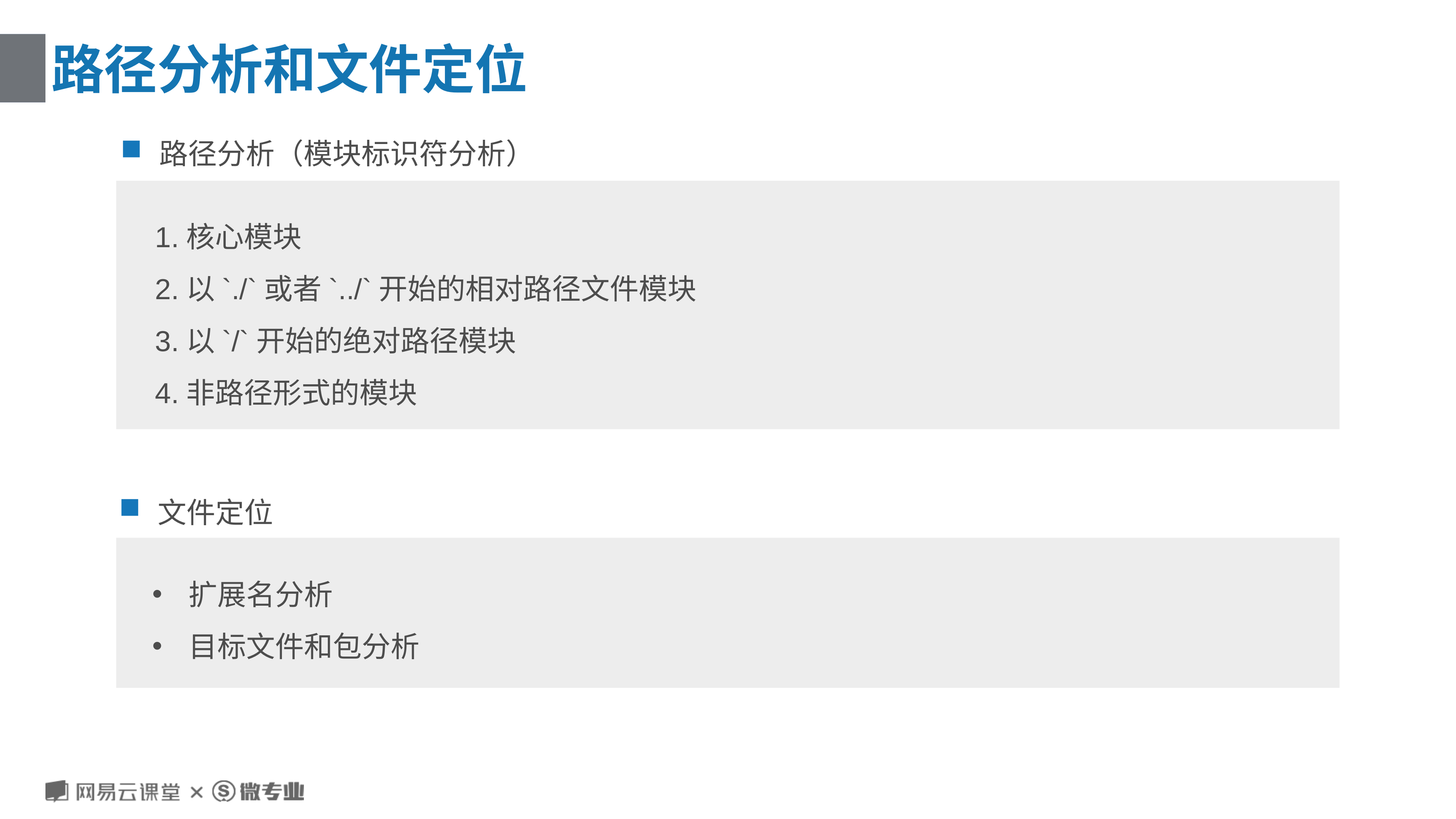

# 路径分析和文件定位
路径分析（模块标识符分析）

1.核心模块
2.以`./`或者`../`开始的相对路径文件模块
3.以`/`开始的绝对路径模块
4.非路径形式的模块

文件定位

扩展名分析
目标文件和包分析